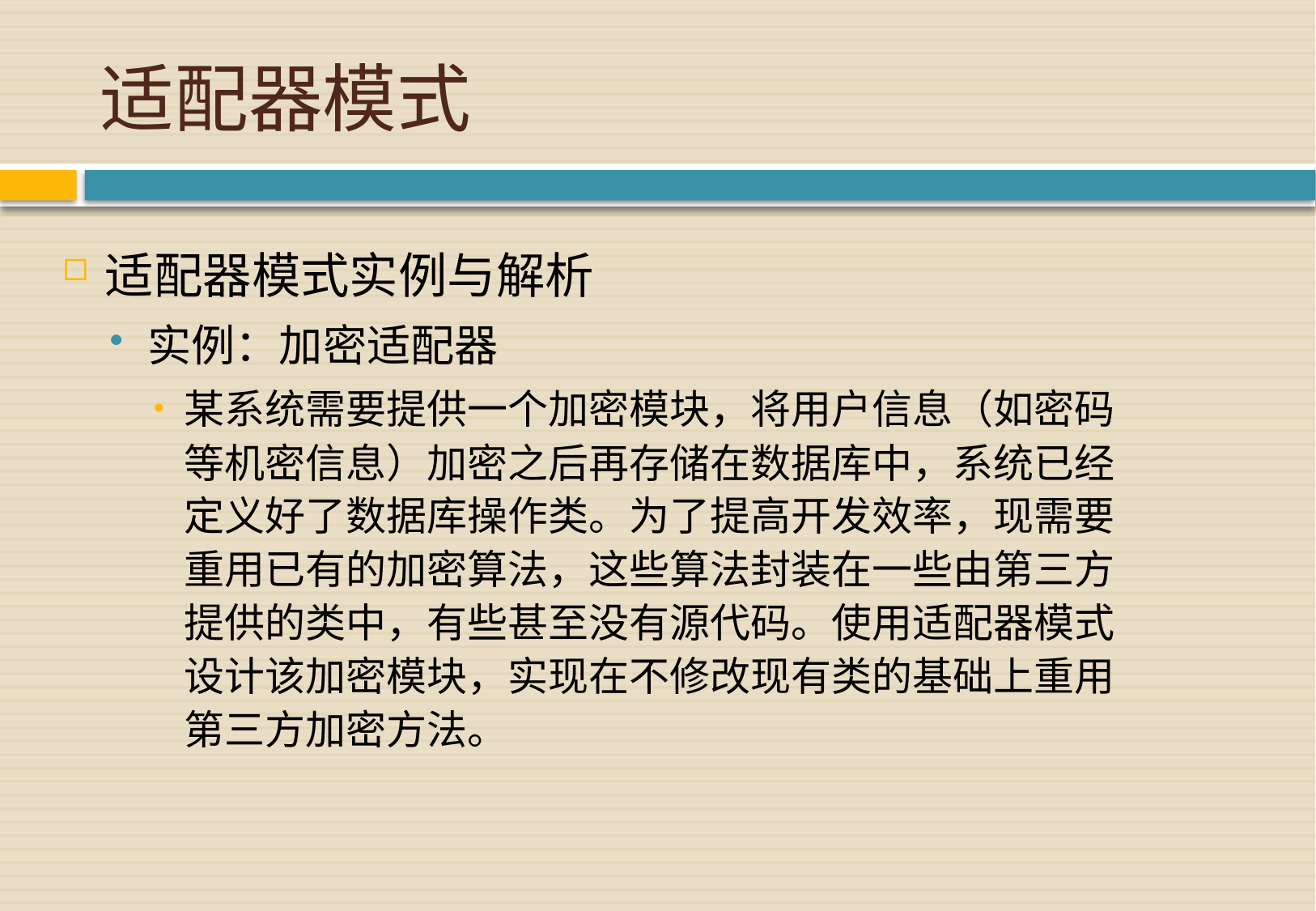

# 适配器模式
适配器模式实例与解析
实例：加密适配器
某系统需要提供一个加密模块，将用户信息（如密码等机密信息）加密之后再存储在数据库中，系统已经定义好了数据库操作类。为了提高开发效率，现需要重用已有的加密算法，这些算法封装在一些由第三方提供的类中，有些甚至没有源代码。使用适配器模式设计该加密模块，实现在不修改现有类的基础上重用第三方加密方法。